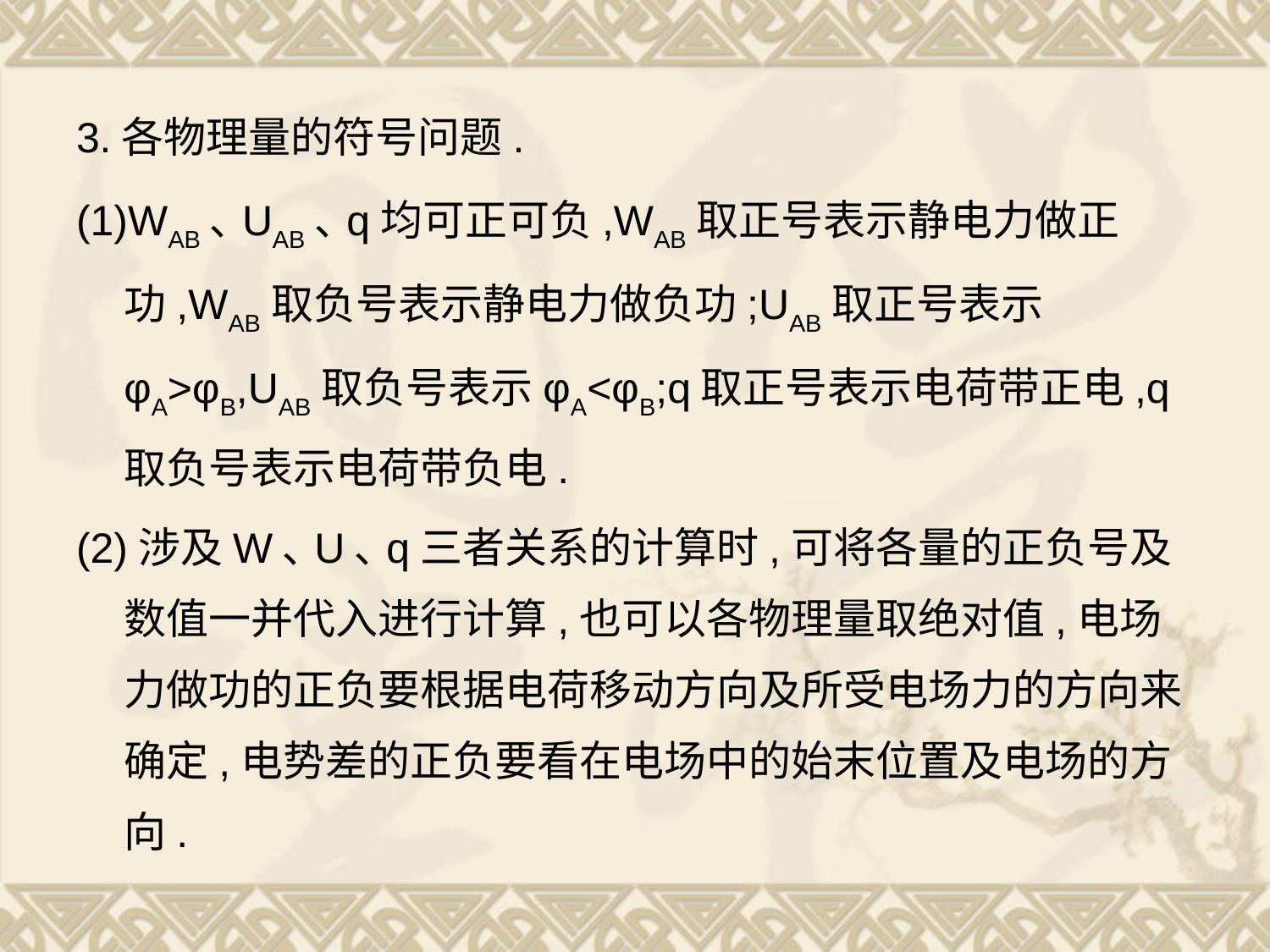

3.各物理量的符号问题.
(1)WAB､UAB､q均可正可负,WAB取正号表示静电力做正功,WAB取负号表示静电力做负功;UAB取正号表示φA>φB,UAB取负号表示φA<φB;q取正号表示电荷带正电,q取负号表示电荷带负电.
(2)涉及W､U､q三者关系的计算时,可将各量的正负号及数值一并代入进行计算,也可以各物理量取绝对值,电场力做功的正负要根据电荷移动方向及所受电场力的方向来确定,电势差的正负要看在电场中的始末位置及电场的方向.